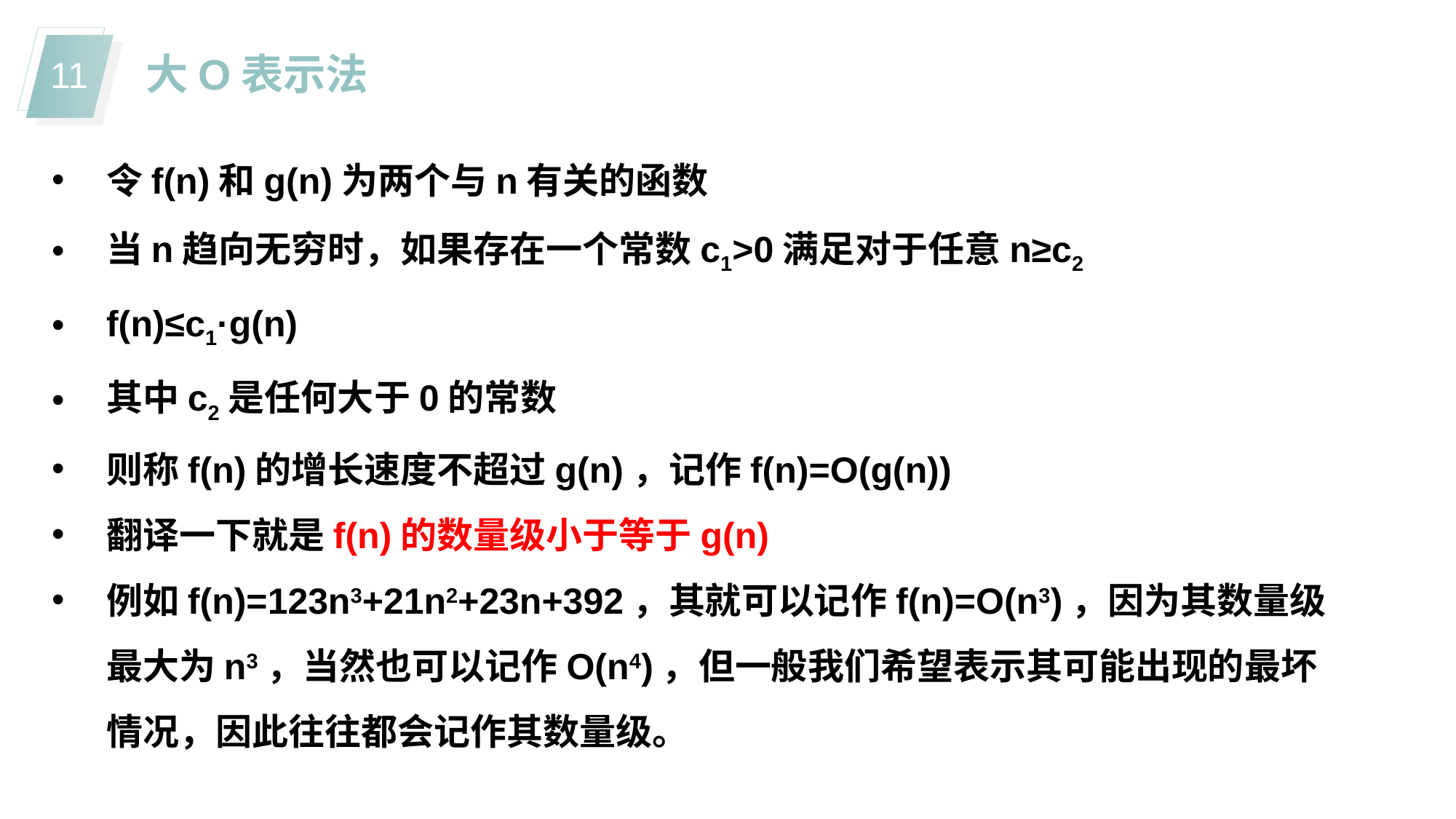

大O表示法
令f(n)和g(n)为两个与n有关的函数
当n趋向无穷时，如果存在一个常数c1>0满足对于任意n≥c2
f(n)≤c1·g(n)
其中c2是任何大于0的常数
则称f(n)的增长速度不超过g(n)，记作f(n)=O(g(n))
翻译一下就是f(n)的数量级小于等于g(n)
例如f(n)=123n3+21n2+23n+392，其就可以记作f(n)=O(n3)，因为其数量级最大为n3，当然也可以记作O(n4)，但一般我们希望表示其可能出现的最坏情况，因此往往都会记作其数量级。